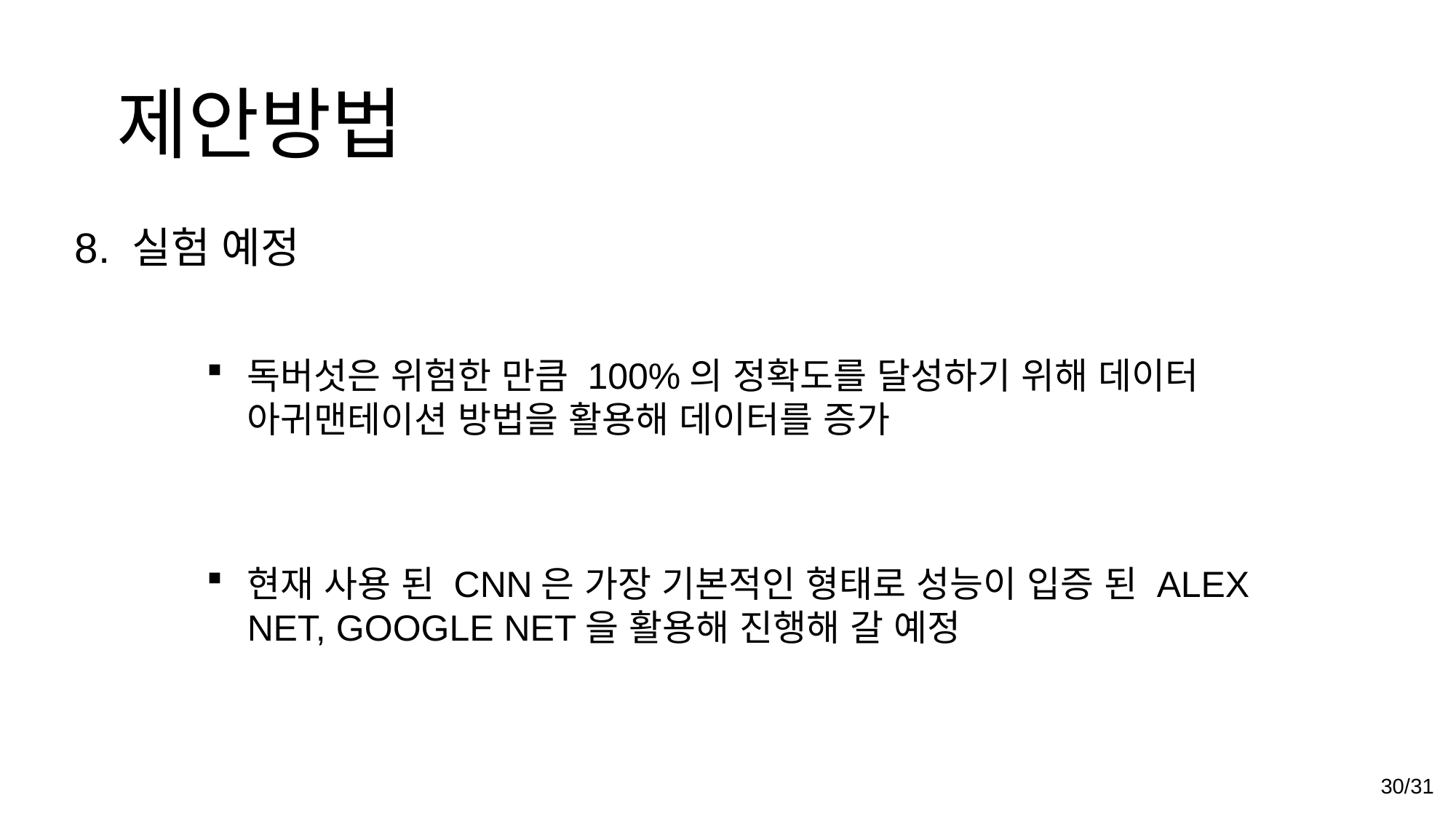

# 제안방법
8. 실험 예정
독버섯은 위험한 만큼 100%의 정확도를 달성하기 위해 데이터 아귀맨테이션 방법을 활용해 데이터를 증가
현재 사용 된 CNN은 가장 기본적인 형태로 성능이 입증 된 ALEX NET, GOOGLE NET을 활용해 진행해 갈 예정
30/31